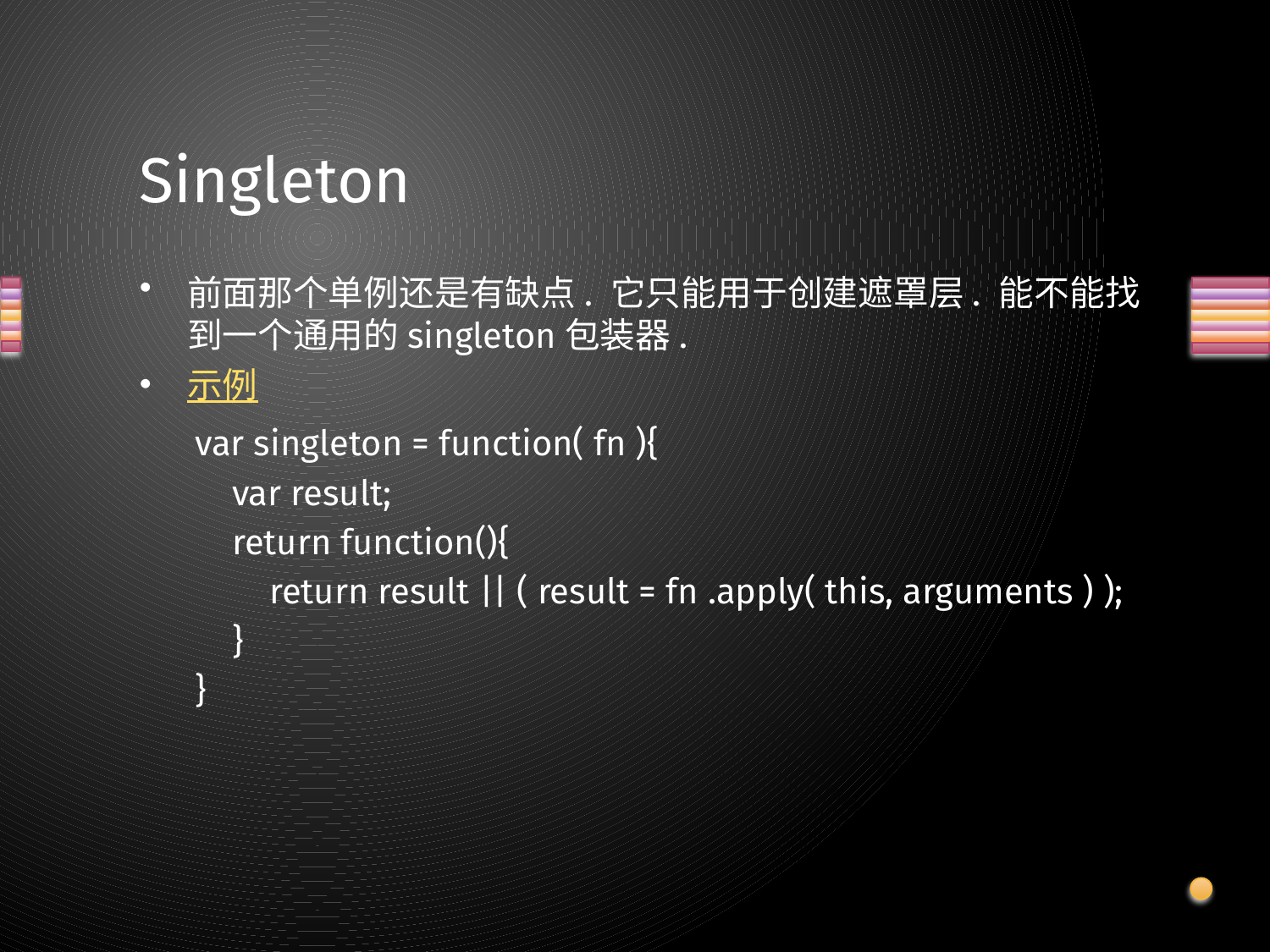

# Singleton
前面那个单例还是有缺点. 它只能用于创建遮罩层. 能不能找到一个通用的singleton包装器.
示例
var singleton = function( fn ){
    var result;
    return function(){
        return result || ( result = fn .apply( this, arguments ) );
    }
}